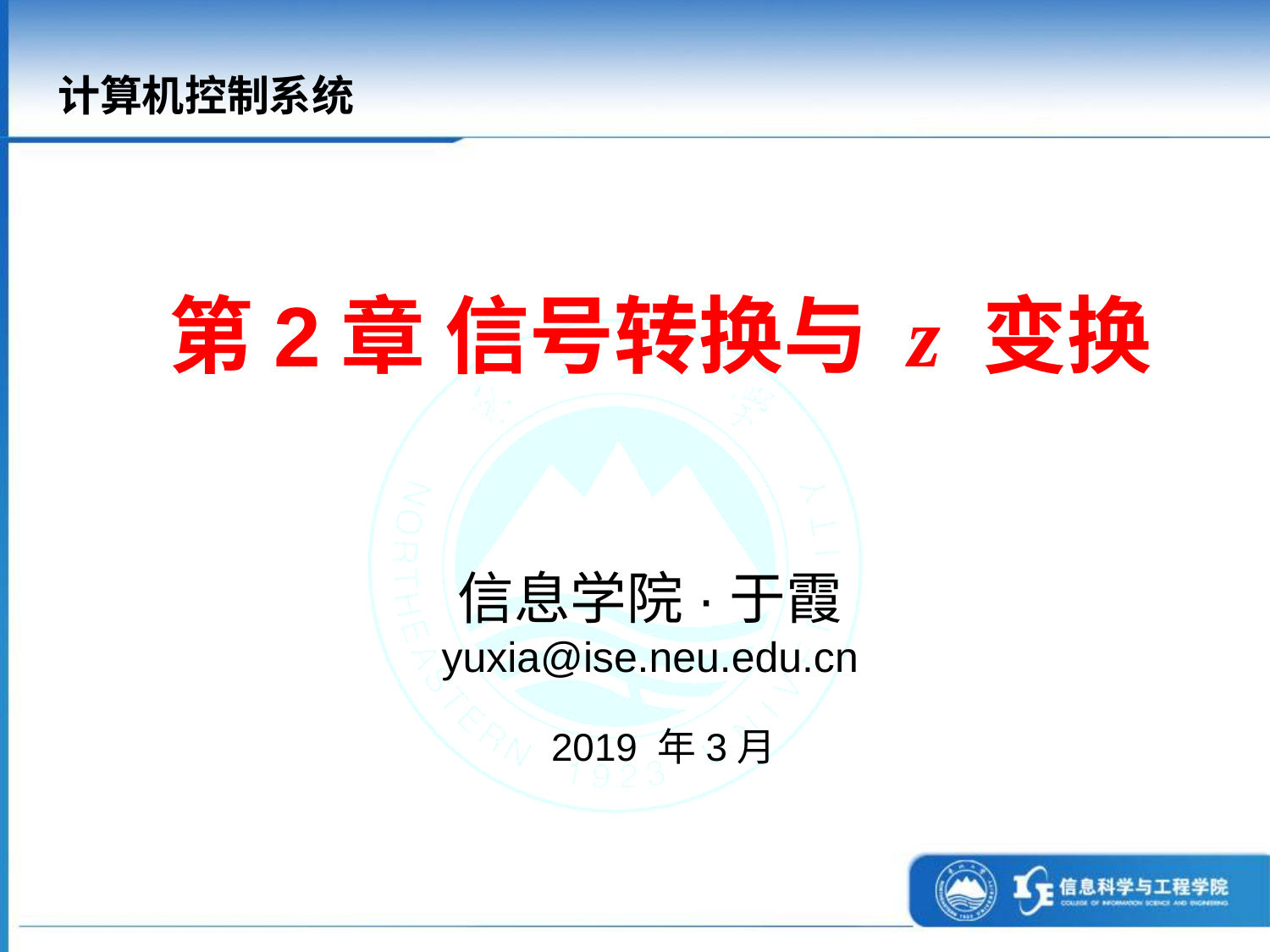

# 计算机控制系统
第2章 信号转换与 z 变换
信息学院·于霞
yuxia@ise.neu.edu.cn

2019 年3月